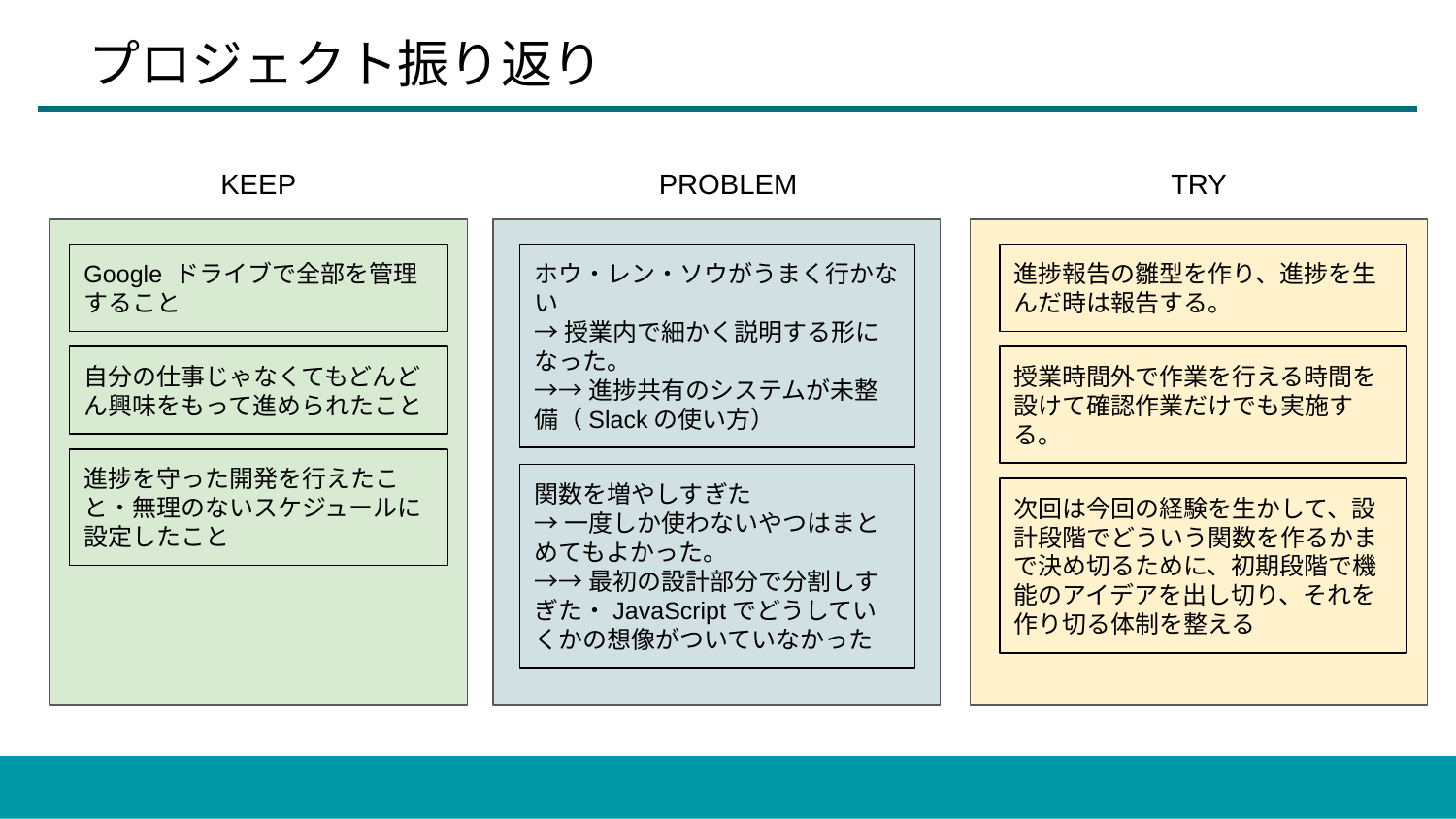

# プロジェクト振り返り
KEEP
PROBLEM
TRY

Google ドライブで全部を管理すること
ホウ・レン・ソウがうまく行かない
→授業内で細かく説明する形になった。
→→進捗共有のシステムが未整備（Slackの使い方）
進捗報告の雛型を作り、進捗を生んだ時は報告する。
自分の仕事じゃなくてもどんどん興味をもって進められたこと
授業時間外で作業を行える時間を設けて確認作業だけでも実施する。
進捗を守った開発を行えたこと・無理のないスケジュールに設定したこと
関数を増やしすぎた
→一度しか使わないやつはまとめてもよかった。
→→最初の設計部分で分割しすぎた・JavaScriptでどうしていくかの想像がついていなかった
次回は今回の経験を生かして、設計段階でどういう関数を作るかまで決め切るために、初期段階で機能のアイデアを出し切り、それを作り切る体制を整える